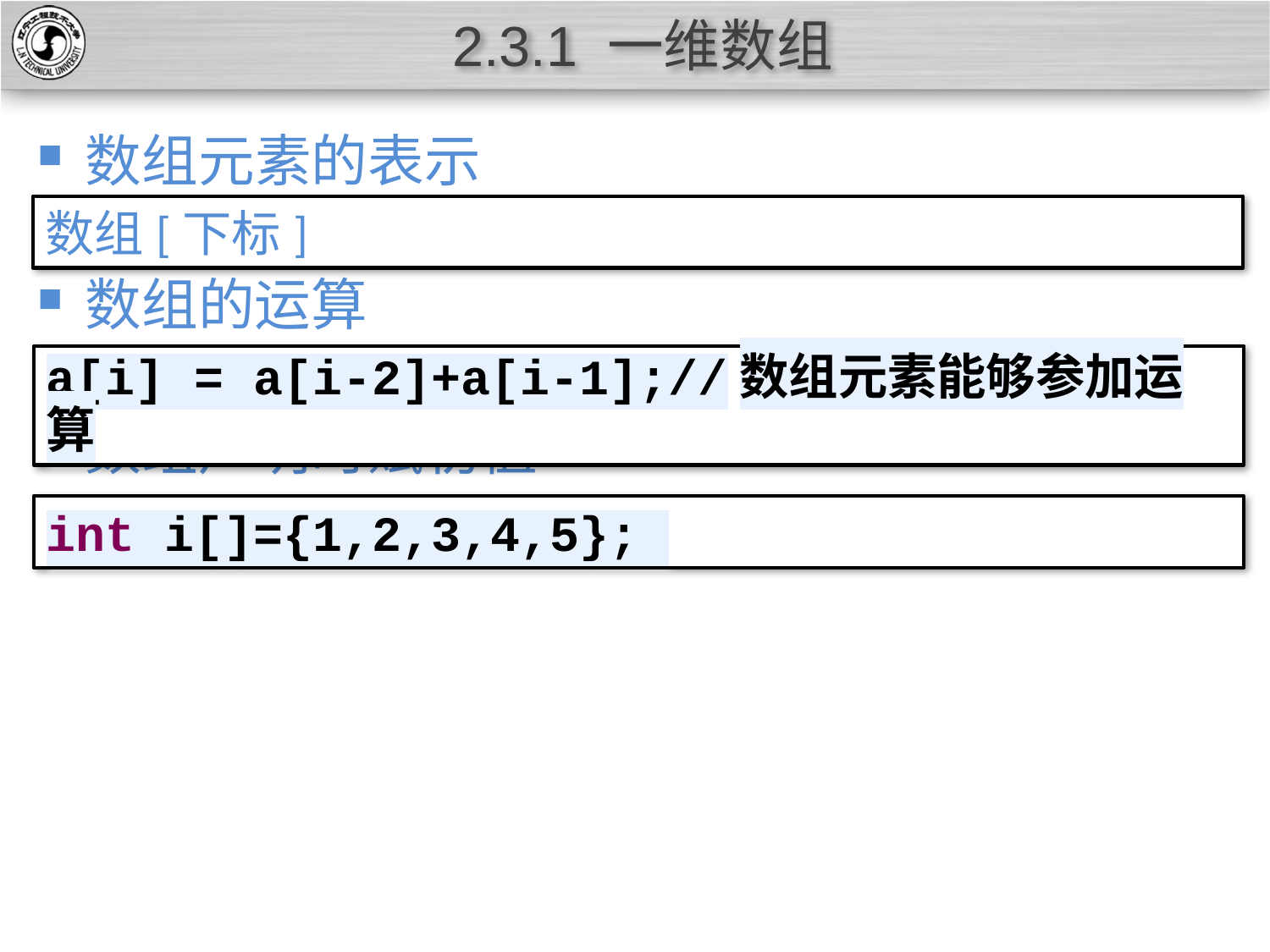

# 2.3.1 一维数组
数组元素的表示

数组的运算

数组声明时赋初值

数组[下标]
a[i] = a[i-2]+a[i-1];//数组元素能够参加运算
int i[]={1,2,3,4,5};